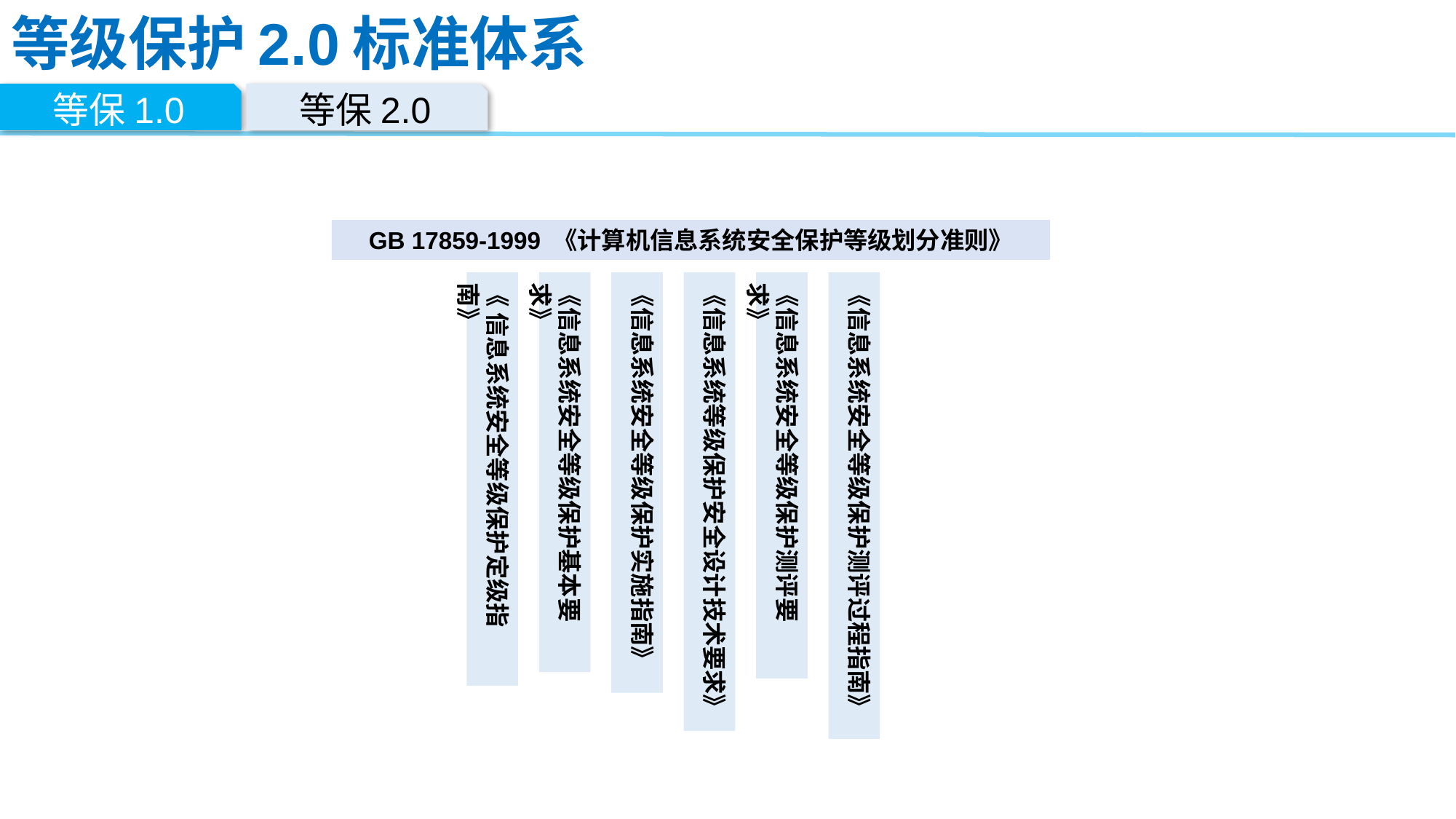

# 等级保护2.0标准体系
等保1.0
等保2.0
GB 17859-1999 《计算机信息系统安全保护等级划分准则》
《 信息系统安全等级保护定级指南》
《信息系统安全等级保护基本要求》
《信息系统安全等级保护实施指南》
《信息系统等级保护安全设计技术要求》
《信息系统安全等级保护测评要求》
《信息系统安全等级保护测评过程指南》